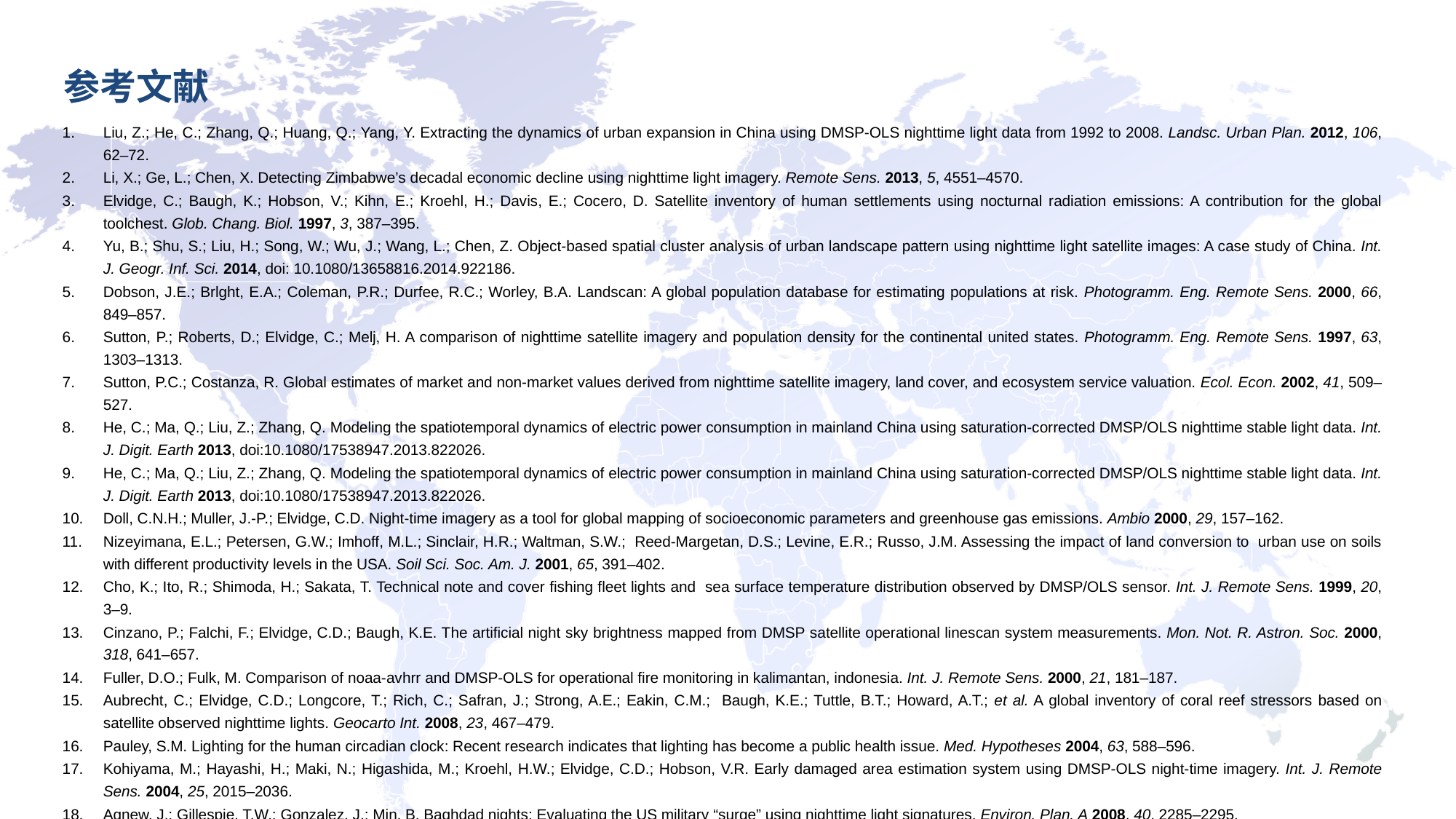

参考文献
Liu, Z.; He, C.; Zhang, Q.; Huang, Q.; Yang, Y. Extracting the dynamics of urban expansion in China using DMSP-OLS nighttime light data from 1992 to 2008. Landsc. Urban Plan. 2012, 106, 62–72.
Li, X.; Ge, L.; Chen, X. Detecting Zimbabwe’s decadal economic decline using nighttime light imagery. Remote Sens. 2013, 5, 4551–4570.
Elvidge, C.; Baugh, K.; Hobson, V.; Kihn, E.; Kroehl, H.; Davis, E.; Cocero, D. Satellite inventory of human settlements using nocturnal radiation emissions: A contribution for the global toolchest. Glob. Chang. Biol. 1997, 3, 387–395.
Yu, B.; Shu, S.; Liu, H.; Song, W.; Wu, J.; Wang, L.; Chen, Z. Object-based spatial cluster analysis of urban landscape pattern using nighttime light satellite images: A case study of China. Int. J. Geogr. Inf. Sci. 2014, doi: 10.1080/13658816.2014.922186.
Dobson, J.E.; Brlght, E.A.; Coleman, P.R.; Durfee, R.C.; Worley, B.A. Landscan: A global population database for estimating populations at risk. Photogramm. Eng. Remote Sens. 2000, 66, 849–857.
Sutton, P.; Roberts, D.; Elvidge, C.; Melj, H. A comparison of nighttime satellite imagery and population density for the continental united states. Photogramm. Eng. Remote Sens. 1997, 63, 1303–1313.
Sutton, P.C.; Costanza, R. Global estimates of market and non-market values derived from nighttime satellite imagery, land cover, and ecosystem service valuation. Ecol. Econ. 2002, 41, 509–527.
He, C.; Ma, Q.; Liu, Z.; Zhang, Q. Modeling the spatiotemporal dynamics of electric power consumption in mainland China using saturation-corrected DMSP/OLS nighttime stable light data. Int. J. Digit. Earth 2013, doi:10.1080/17538947.2013.822026.
He, C.; Ma, Q.; Liu, Z.; Zhang, Q. Modeling the spatiotemporal dynamics of electric power consumption in mainland China using saturation-corrected DMSP/OLS nighttime stable light data. Int. J. Digit. Earth 2013, doi:10.1080/17538947.2013.822026.
Doll, C.N.H.; Muller, J.-P.; Elvidge, C.D. Night-time imagery as a tool for global mapping of socioeconomic parameters and greenhouse gas emissions. Ambio 2000, 29, 157–162.
Nizeyimana, E.L.; Petersen, G.W.; Imhoff, M.L.; Sinclair, H.R.; Waltman, S.W.;  Reed-Margetan, D.S.; Levine, E.R.; Russo, J.M. Assessing the impact of land conversion to  urban use on soils with different productivity levels in the USA. Soil Sci. Soc. Am. J. 2001, 65, 391–402.
Cho, K.; Ito, R.; Shimoda, H.; Sakata, T. Technical note and cover fishing fleet lights and  sea surface temperature distribution observed by DMSP/OLS sensor. Int. J. Remote Sens. 1999, 20, 3–9.
Cinzano, P.; Falchi, F.; Elvidge, C.D.; Baugh, K.E. The artificial night sky brightness mapped from DMSP satellite operational linescan system measurements. Mon. Not. R. Astron. Soc. 2000, 318, 641–657.
Fuller, D.O.; Fulk, M. Comparison of noaa-avhrr and DMSP-OLS for operational fire monitoring in kalimantan, indonesia. Int. J. Remote Sens. 2000, 21, 181–187.
Aubrecht, C.; Elvidge, C.D.; Longcore, T.; Rich, C.; Safran, J.; Strong, A.E.; Eakin, C.M.;  Baugh, K.E.; Tuttle, B.T.; Howard, A.T.; et al. A global inventory of coral reef stressors based on satellite observed nighttime lights. Geocarto Int. 2008, 23, 467–479.
Pauley, S.M. Lighting for the human circadian clock: Recent research indicates that lighting has become a public health issue. Med. Hypotheses 2004, 63, 588–596.
Kohiyama, M.; Hayashi, H.; Maki, N.; Higashida, M.; Kroehl, H.W.; Elvidge, C.D.; Hobson, V.R. Early damaged area estimation system using DMSP-OLS night-time imagery. Int. J. Remote Sens. 2004, 25, 2015–2036.
Agnew, J.; Gillespie, T.W.; Gonzalez, J.; Min, B. Baghdad nights: Evaluating the US military “surge” using nighttime light signatures. Environ. Plan. A 2008, 40, 2285–2295.

% Growth